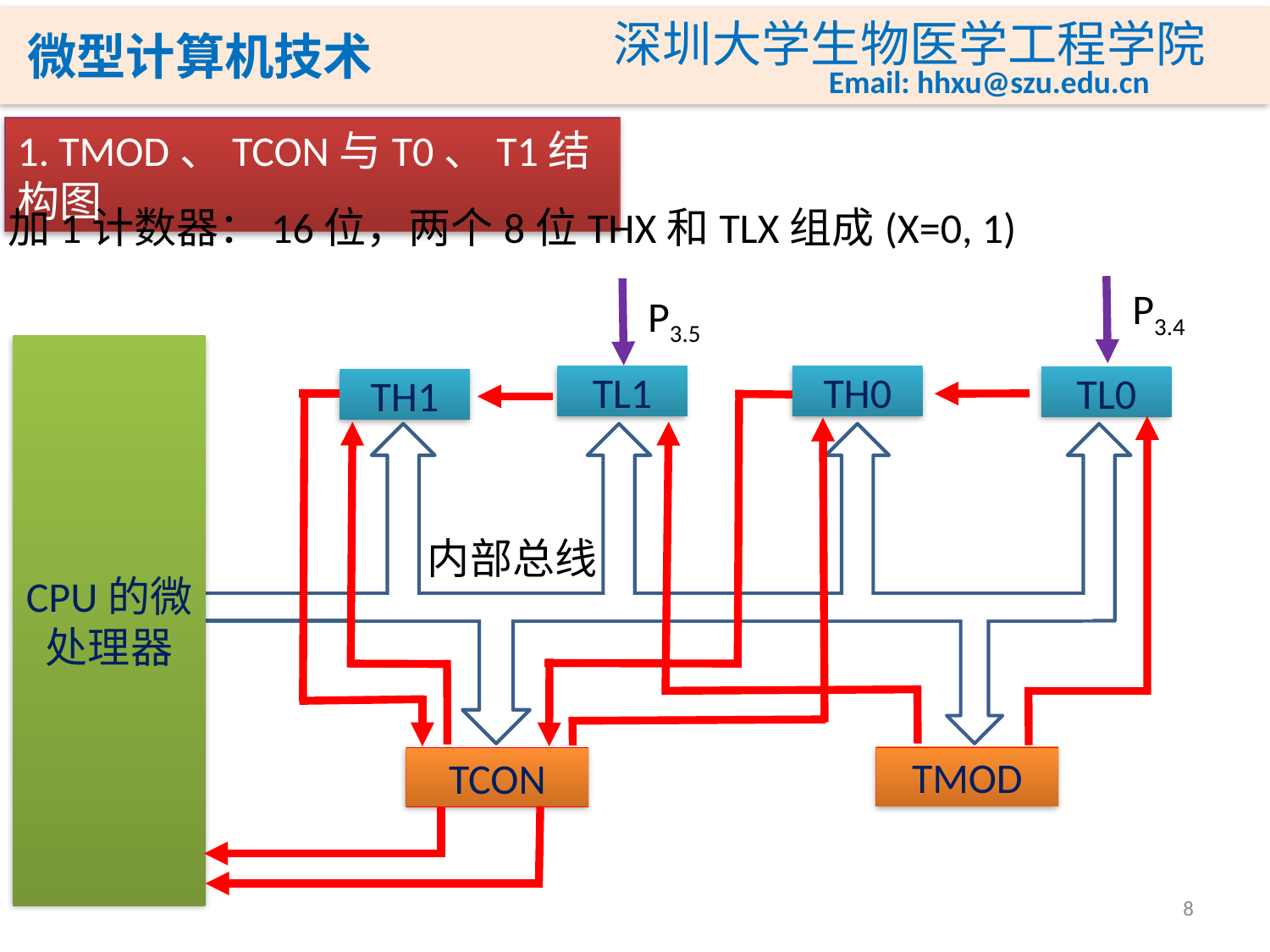

1. TMOD、TCON与T0、T1结构图
加1计数器：16位，两个8位THX和TLX组成(X=0, 1)
P3.4
P3.5
CPU的微处理器
TL1
TH0
TL0
TH1

TMOD
TCON
内部总线
8